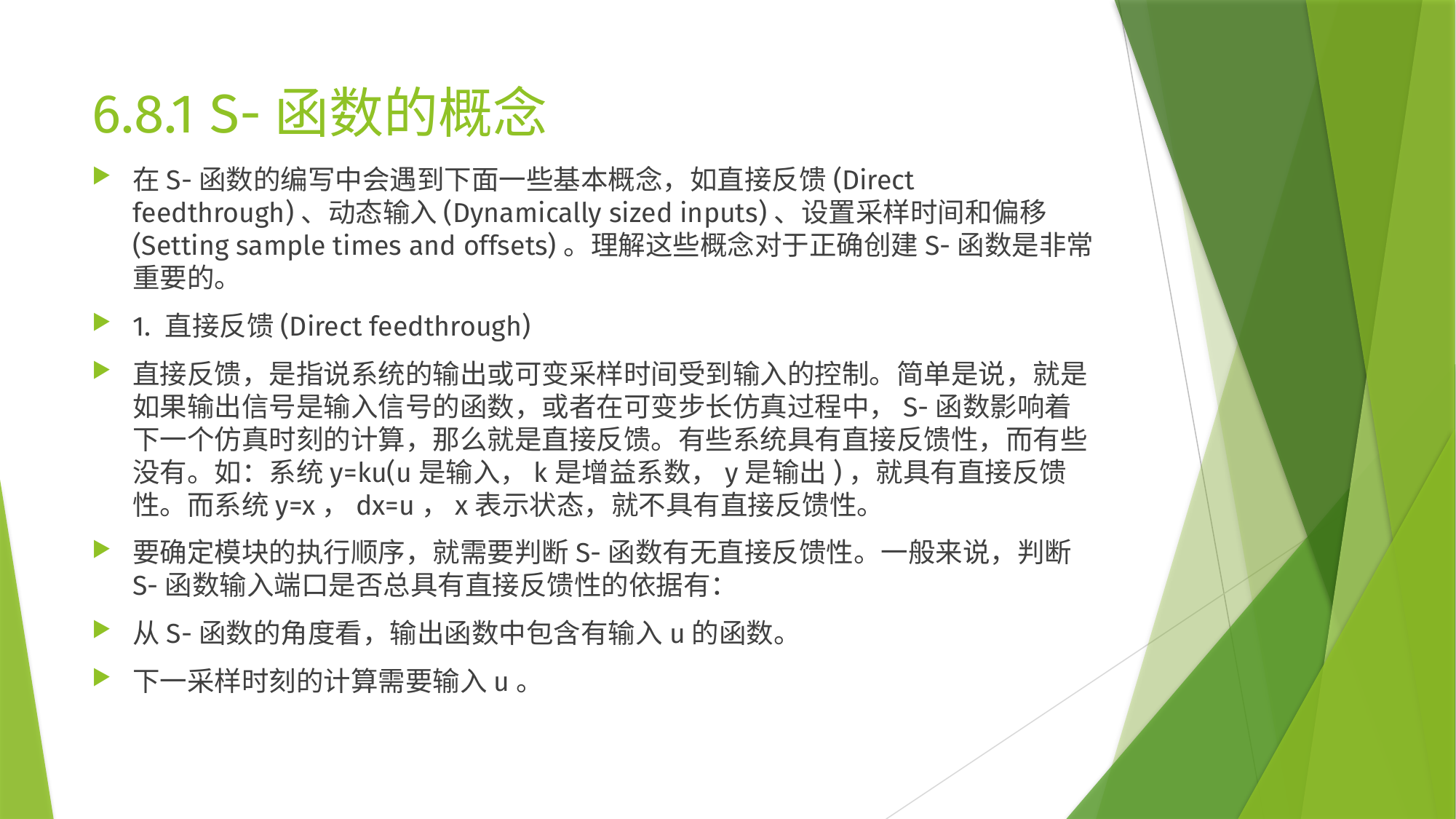

# 6.8.1 S-函数的概念
在S-函数的编写中会遇到下面一些基本概念，如直接反馈(Direct feedthrough)、动态输入(Dynamically sized inputs)、设置采样时间和偏移(Setting sample times and offsets)。理解这些概念对于正确创建S-函数是非常重要的。
1. 直接反馈(Direct feedthrough)
直接反馈，是指说系统的输出或可变采样时间受到输入的控制。简单是说，就是如果输出信号是输入信号的函数，或者在可变步长仿真过程中，S-函数影响着下一个仿真时刻的计算，那么就是直接反馈。有些系统具有直接反馈性，而有些没有。如：系统y=ku(u是输入，k是增益系数，y是输出)，就具有直接反馈性。而系统y=x，dx=u，x表示状态，就不具有直接反馈性。
要确定模块的执行顺序，就需要判断S-函数有无直接反馈性。一般来说，判断S-函数输入端口是否总具有直接反馈性的依据有：
从S-函数的角度看，输出函数中包含有输入u的函数。
下一采样时刻的计算需要输入u。